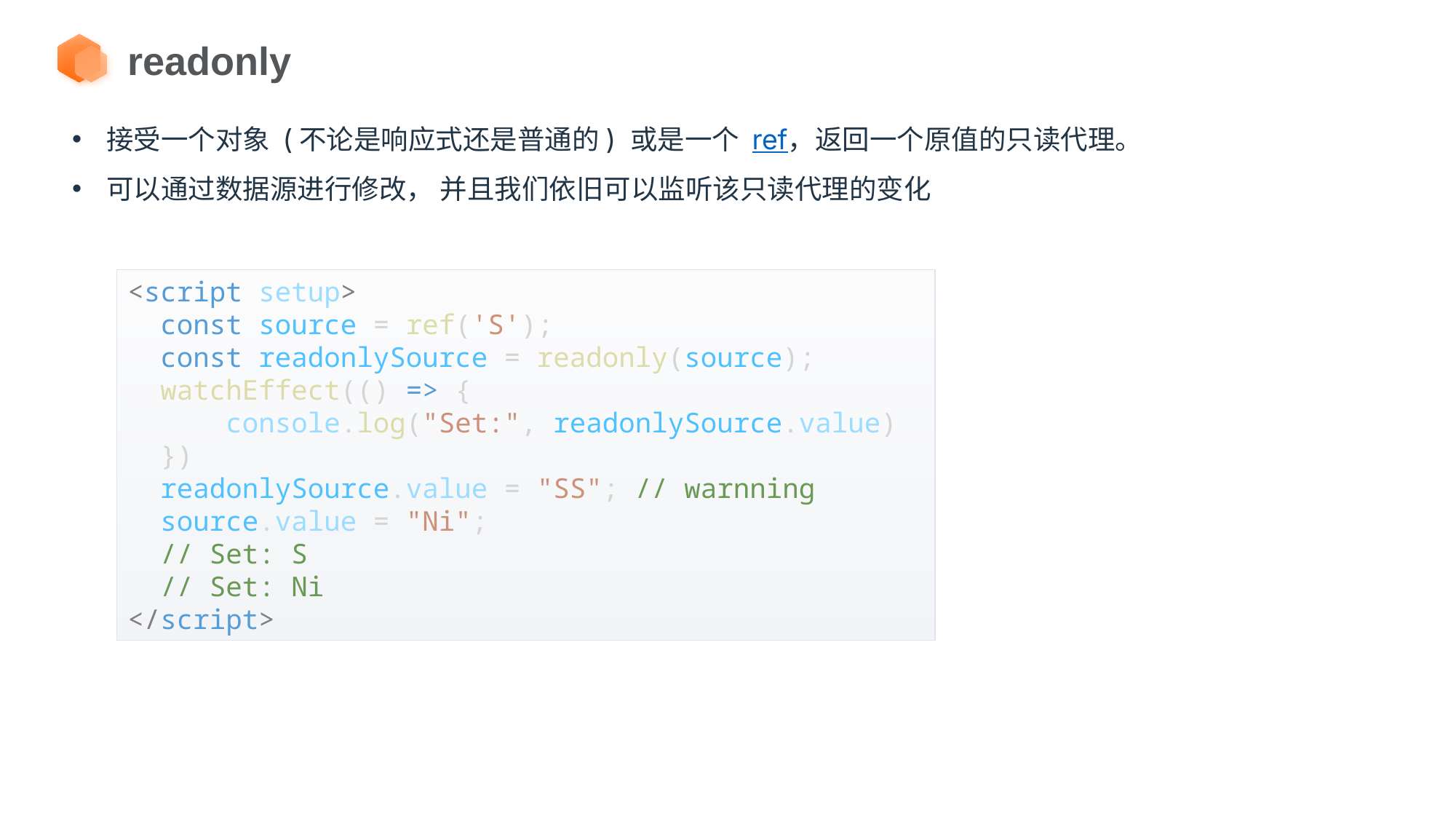

readonly
接受一个对象 (不论是响应式还是普通的) 或是一个 ref，返回一个原值的只读代理。
可以通过数据源进行修改， 并且我们依旧可以监听该只读代理的变化
<script setup>
  const source = ref('S');
  const readonlySource = readonly(source);
  watchEffect(() => {
      console.log("Set:", readonlySource.value)
  })
  readonlySource.value = "SS"; // warnning
  source.value = "Ni";
  // Set: S
  // Set: Ni
</script>